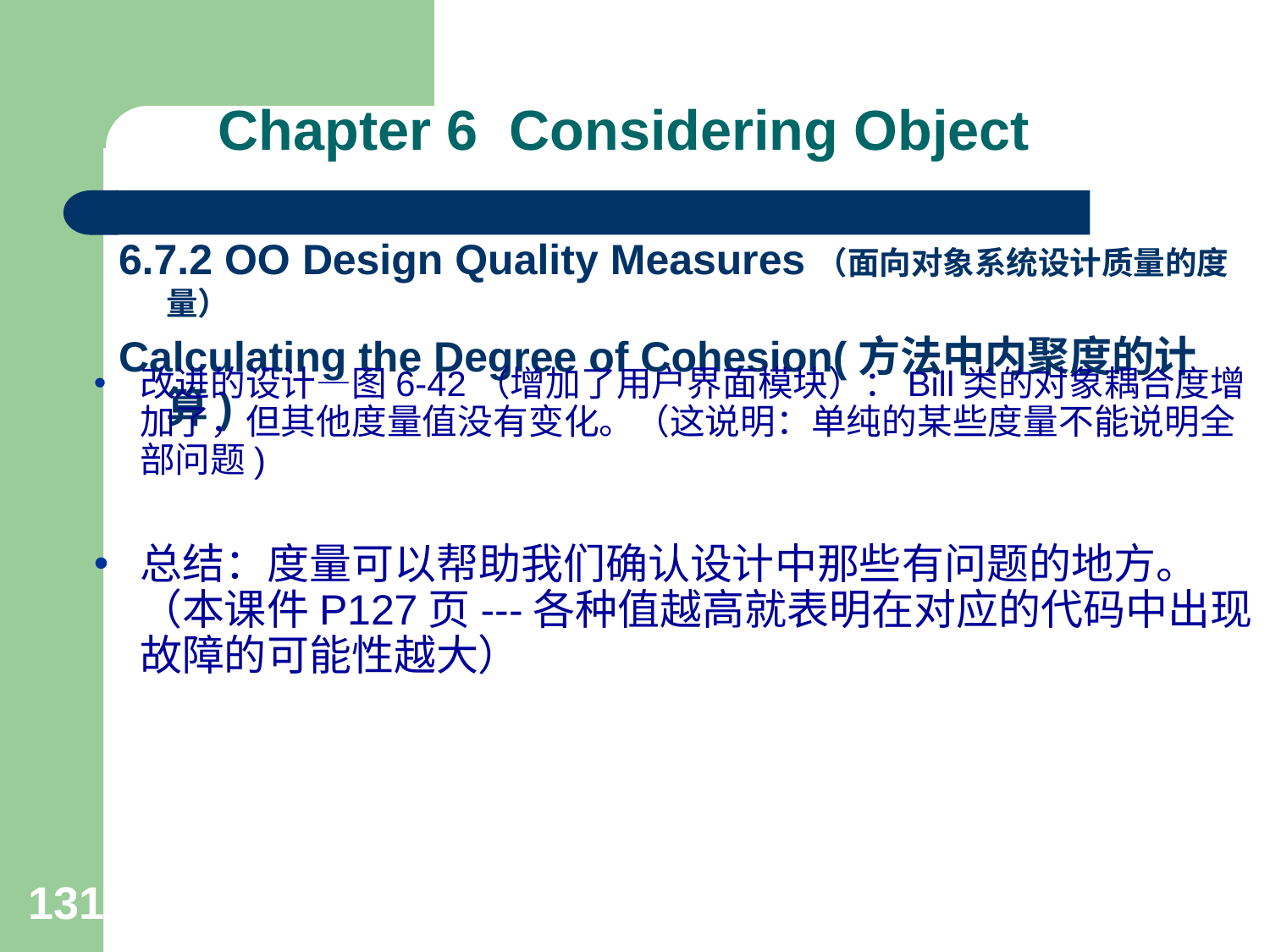

# Chapter 6  Considering Object
6.7.2 OO Design Quality Measures（面向对象系统设计质量的度量）
Calculating the Degree of Cohesion(方法中内聚度的计算)

改进的设计—图6-42（增加了用户界面模块）：Bill类的对象耦合度增加了，但其他度量值没有变化。（这说明：单纯的某些度量不能说明全部问题)

总结：度量可以帮助我们确认设计中那些有问题的地方。   （本课件P127页---各种值越高就表明在对应的代码中出现故障的可能性越大）

131